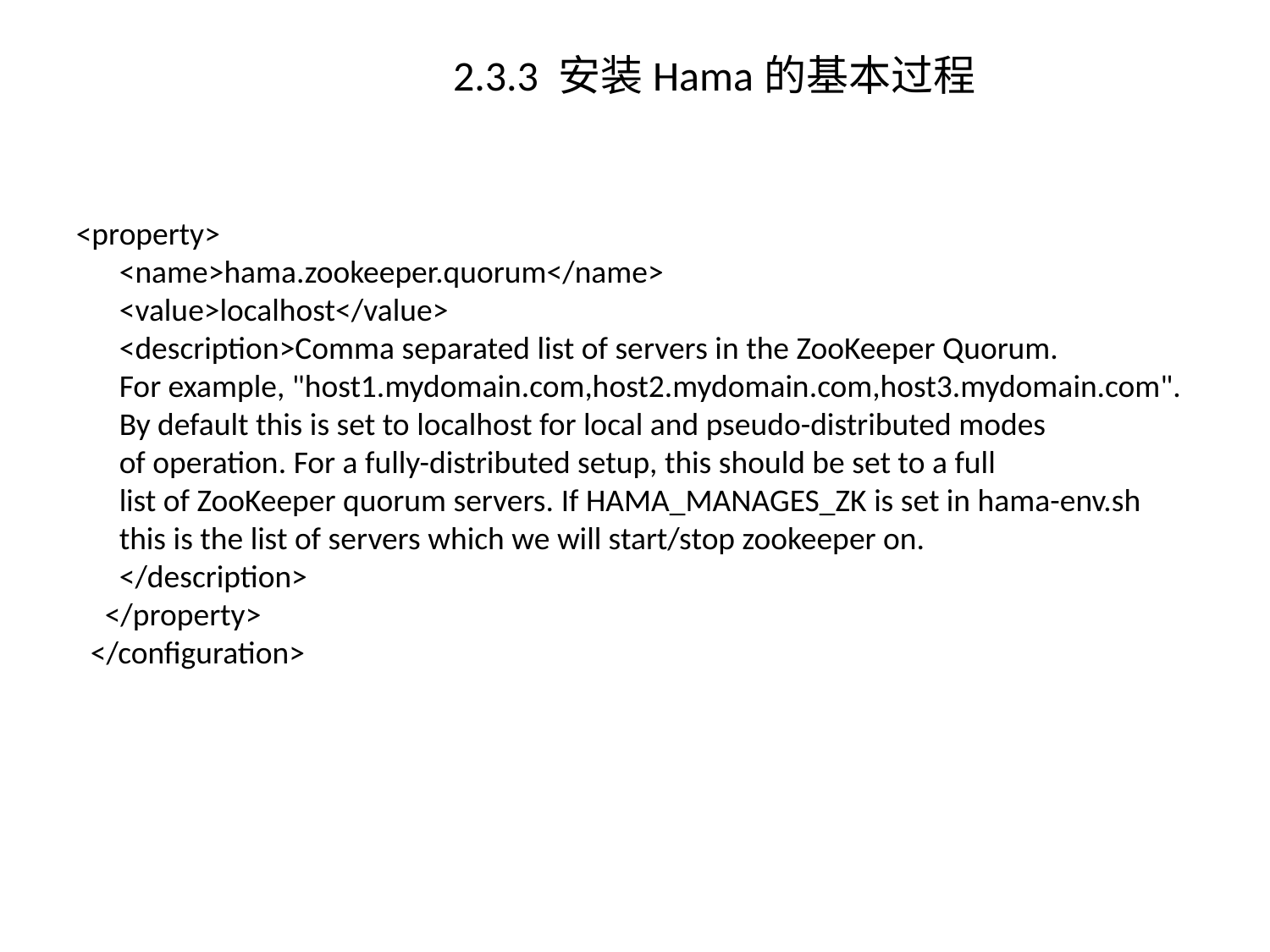

# 2.3.3 安装Hama的基本过程

<property>
      <name>hama.zookeeper.quorum</name>
      <value>localhost</value>
      <description>Comma separated list of servers in the ZooKeeper Quorum.
      For example, "host1.mydomain.com,host2.mydomain.com,host3.mydomain.com".
      By default this is set to localhost for local and pseudo-distributed modes
      of operation. For a fully-distributed setup, this should be set to a full
      list of ZooKeeper quorum servers. If HAMA_MANAGES_ZK is set in hama-env.sh
      this is the list of servers which we will start/stop zookeeper on.
      </description>
    </property>
  </configuration>